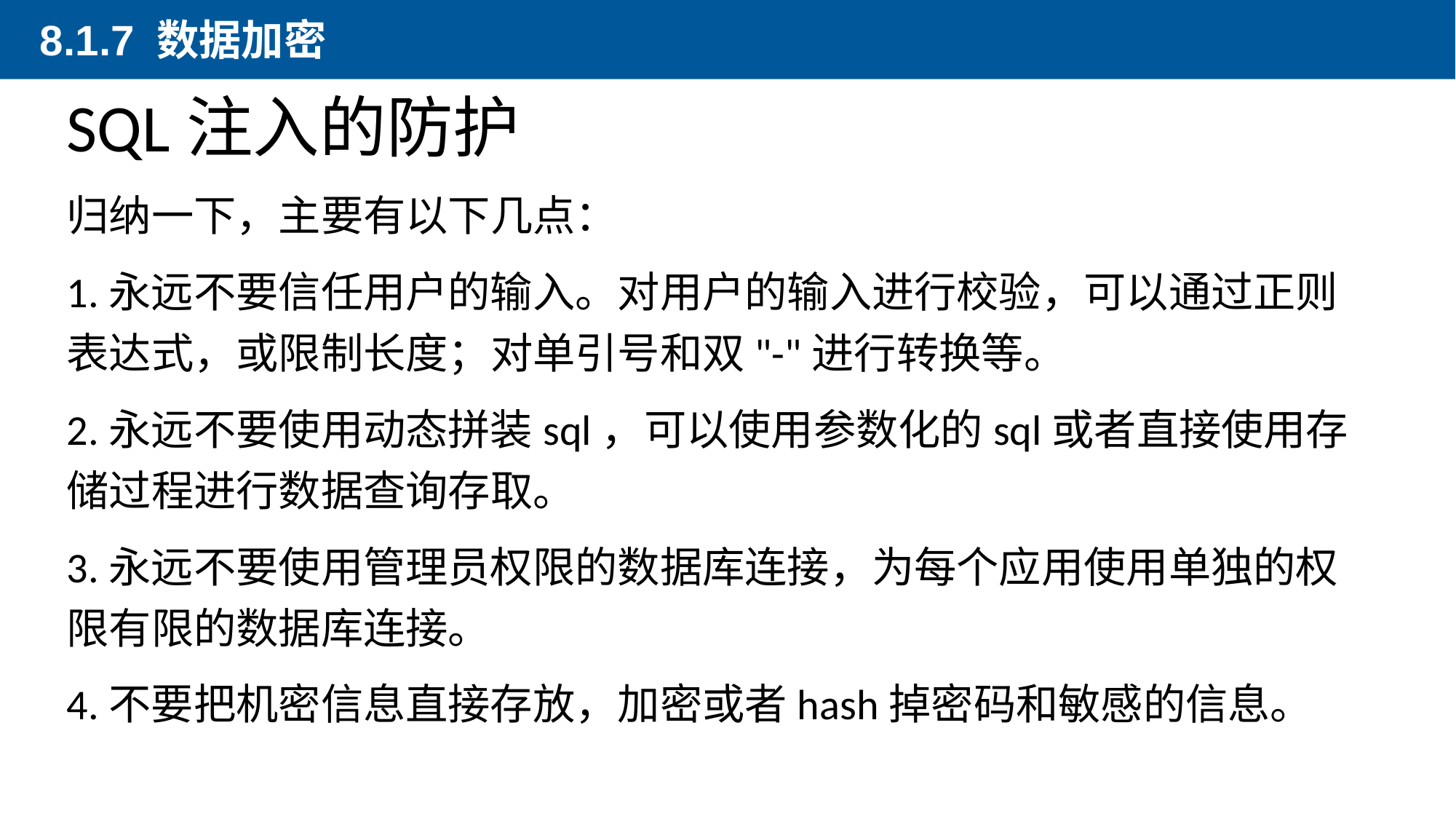

8.1.7 数据加密
SQL注入的防护

归纳一下，主要有以下几点：
1.永远不要信任用户的输入。对用户的输入进行校验，可以通过正则表达式，或限制长度；对单引号和双"-"进行转换等。
2.永远不要使用动态拼装sql，可以使用参数化的sql或者直接使用存储过程进行数据查询存取。
3.永远不要使用管理员权限的数据库连接，为每个应用使用单独的权限有限的数据库连接。
4.不要把机密信息直接存放，加密或者hash掉密码和敏感的信息。